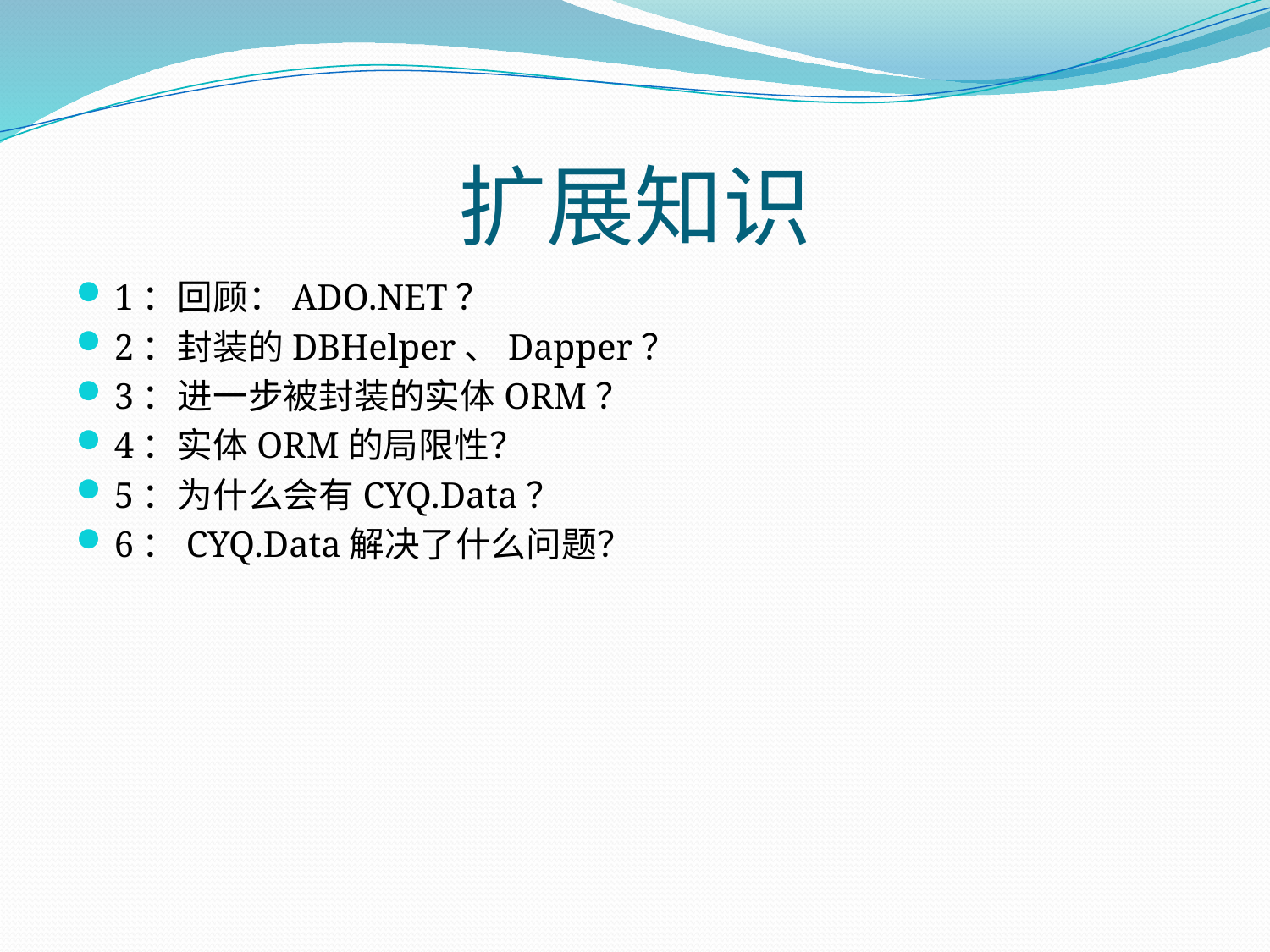

# 扩展知识
1：回顾：ADO.NET？
2：封装的DBHelper、Dapper？
3：进一步被封装的实体ORM？
4：实体ORM的局限性？
5：为什么会有CYQ.Data？
6：CYQ.Data解决了什么问题？